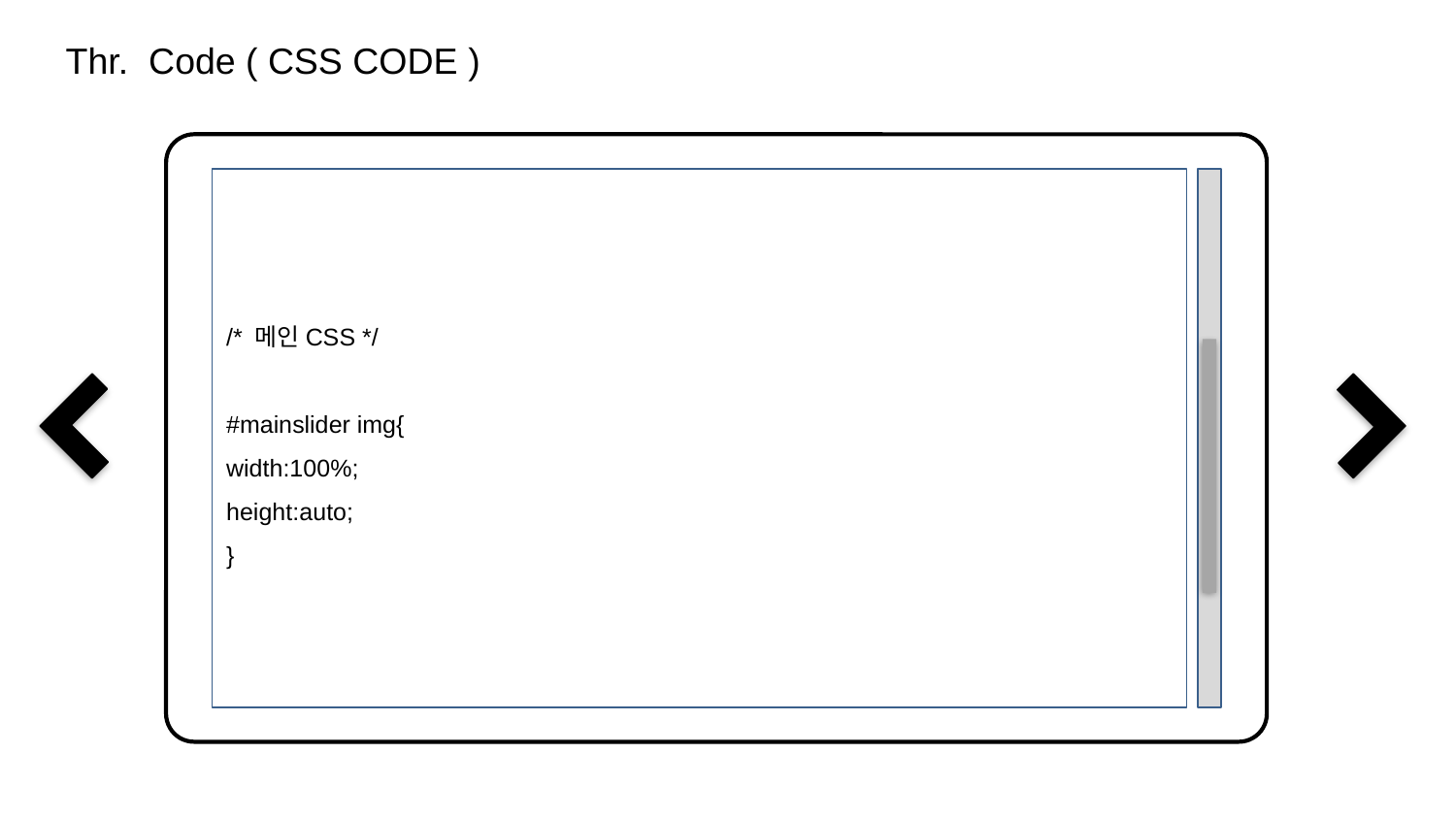

Thr.  Code ( CSS CODE )

/* 메인CSS */
#mainslider img{
width:100%;
height:auto;
}